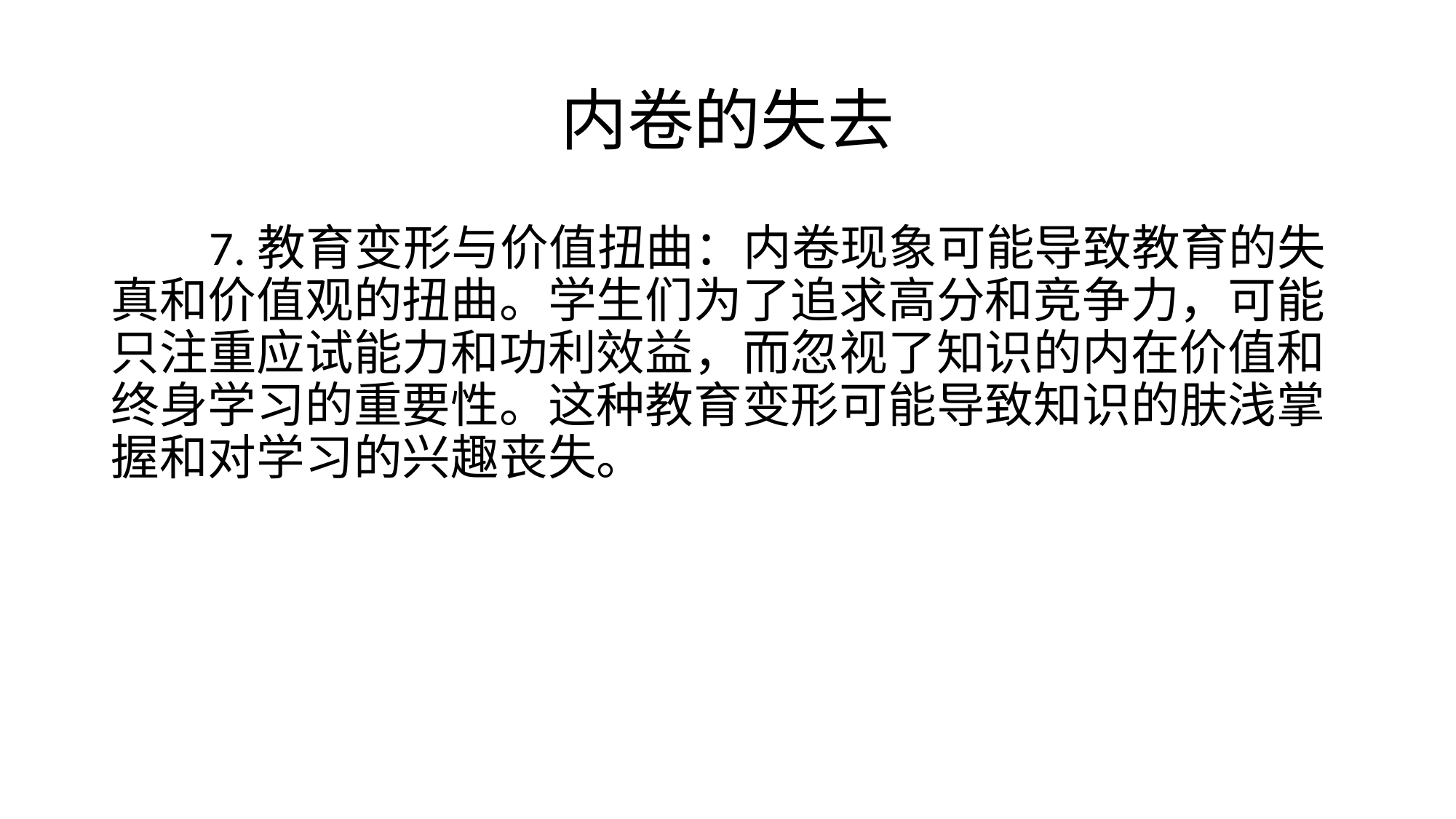

# 内卷的失去
         7.教育变形与价值扭曲：内卷现象可能导致教育的失真和价值观的扭曲。学生们为了追求高分和竞争力，可能只注重应试能力和功利效益，而忽视了知识的内在价值和终身学习的重要性。这种教育变形可能导致知识的肤浅掌握和对学习的兴趣丧失。